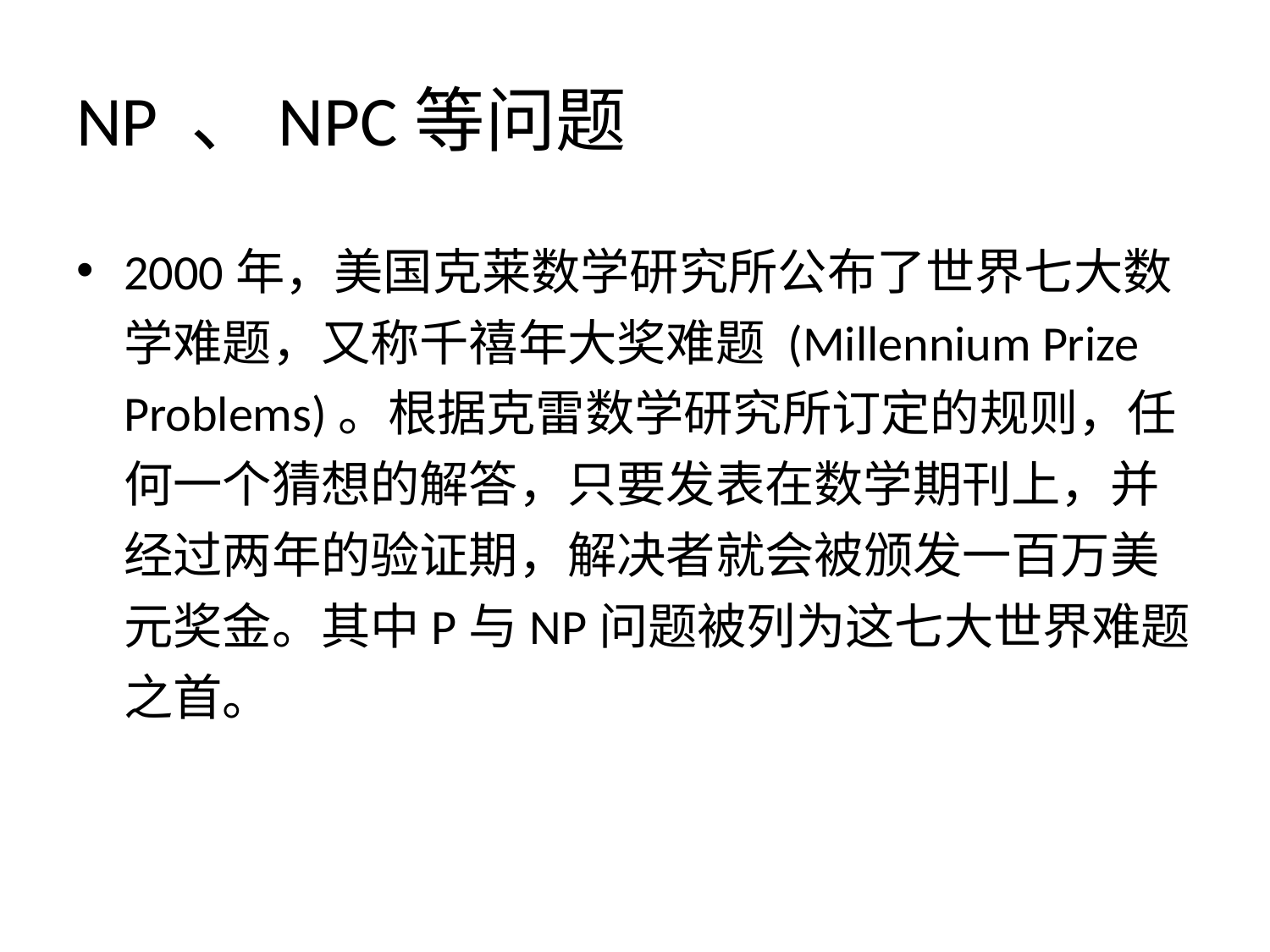

# NP 、NPC等问题
2000年，美国克莱数学研究所公布了世界七大数学难题，又称千禧年大奖难题 (Millennium Prize Problems)。根据克雷数学研究所订定的规则，任何一个猜想的解答，只要发表在数学期刊上，并经过两年的验证期，解决者就会被颁发一百万美元奖金。其中P与NP问题被列为这七大世界难题之首。